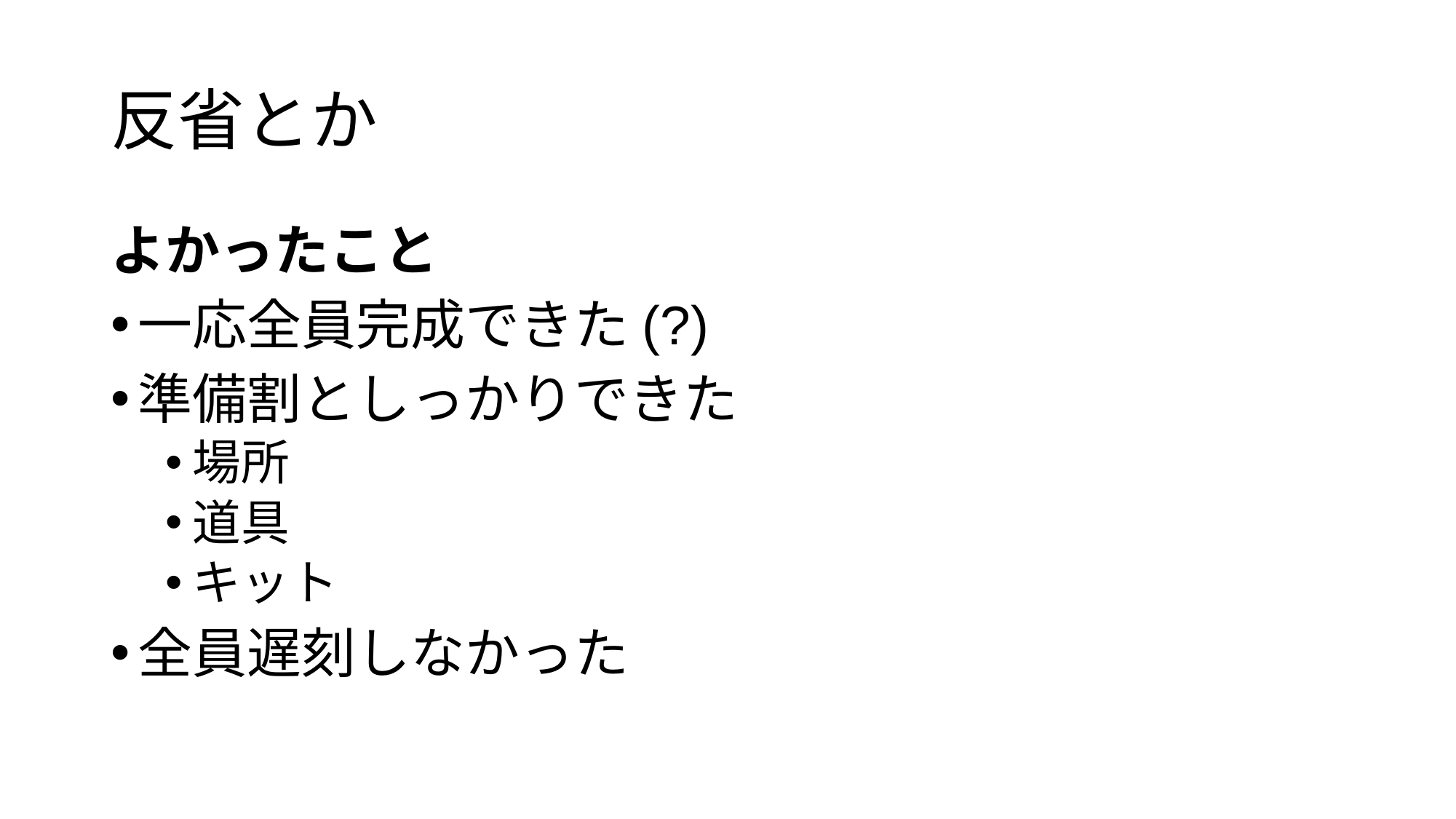

# 反省とか
よかったこと
一応全員完成できた(?)
準備割としっかりできた
場所
道具
キット
全員遅刻しなかった